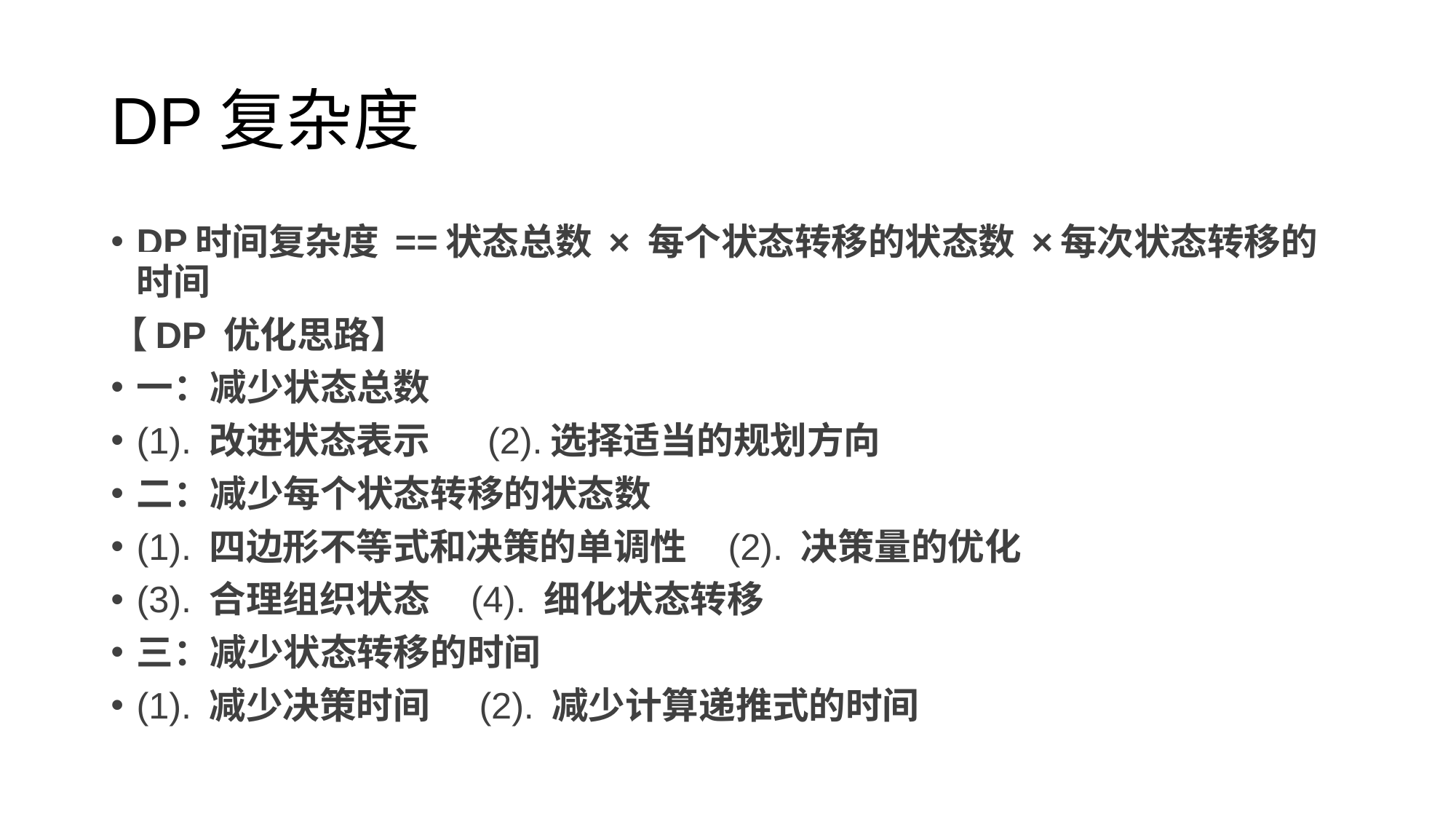

# DP复杂度
DP时间复杂度 ==状态总数 × 每个状态转移的状态数 ×每次状态转移的时间
【DP 优化思路】
一：减少状态总数
(1). 改进状态表示      (2).选择适当的规划方向
二：减少每个状态转移的状态数
(1). 四边形不等式和决策的单调性    (2). 决策量的优化
(3). 合理组织状态    (4). 细化状态转移
三：减少状态转移的时间
(1). 减少决策时间     (2). 减少计算递推式的时间